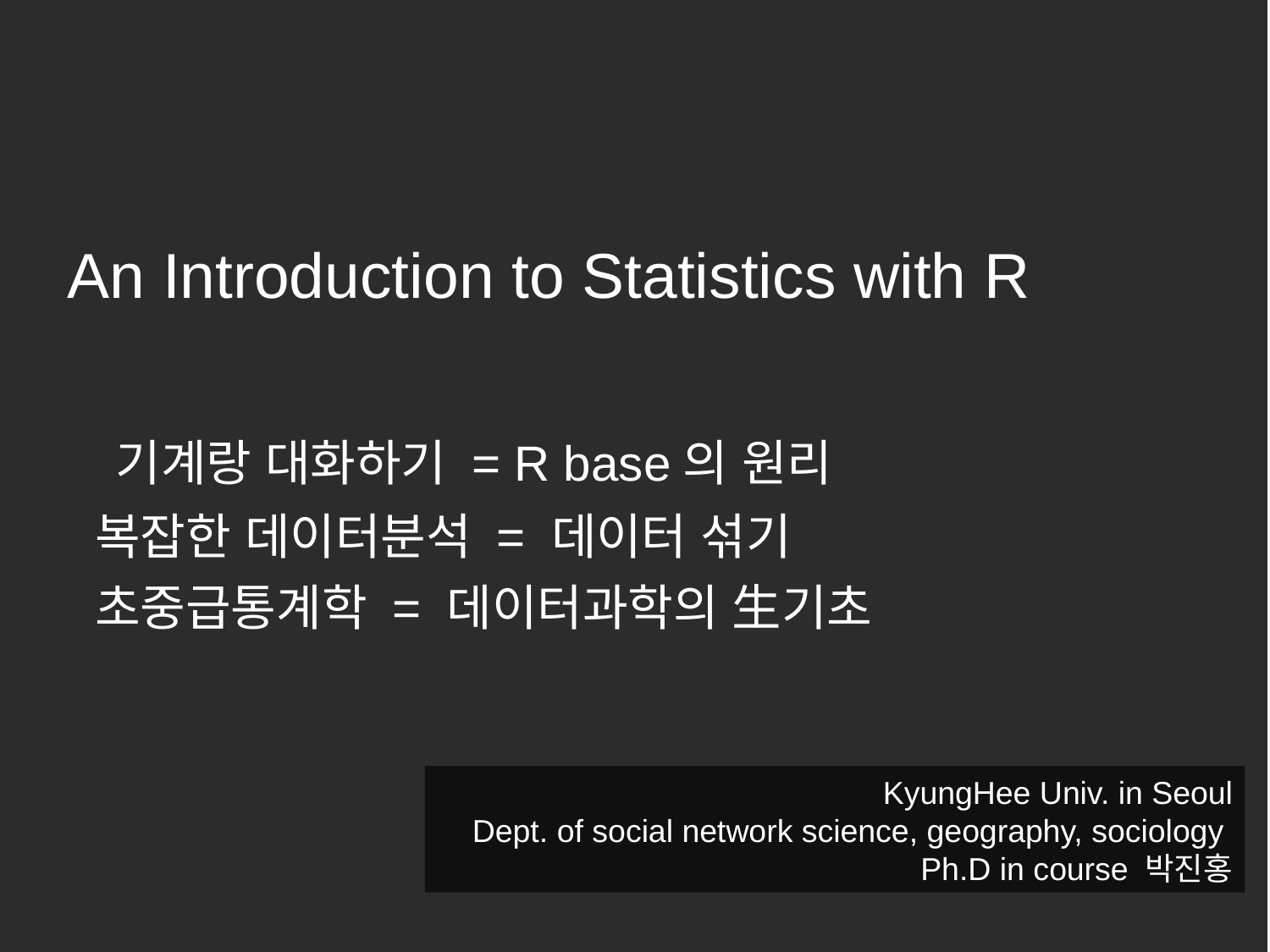

# An Introduction to Statistics with R 기계랑 대화하기 = R base의 원리 복잡한 데이터분석 = 데이터 섞기 초중급통계학 = 데이터과학의 生기초
KyungHee Univ. in Seoul
Dept. of social network science, geography, sociology
Ph.D in course 박진홍